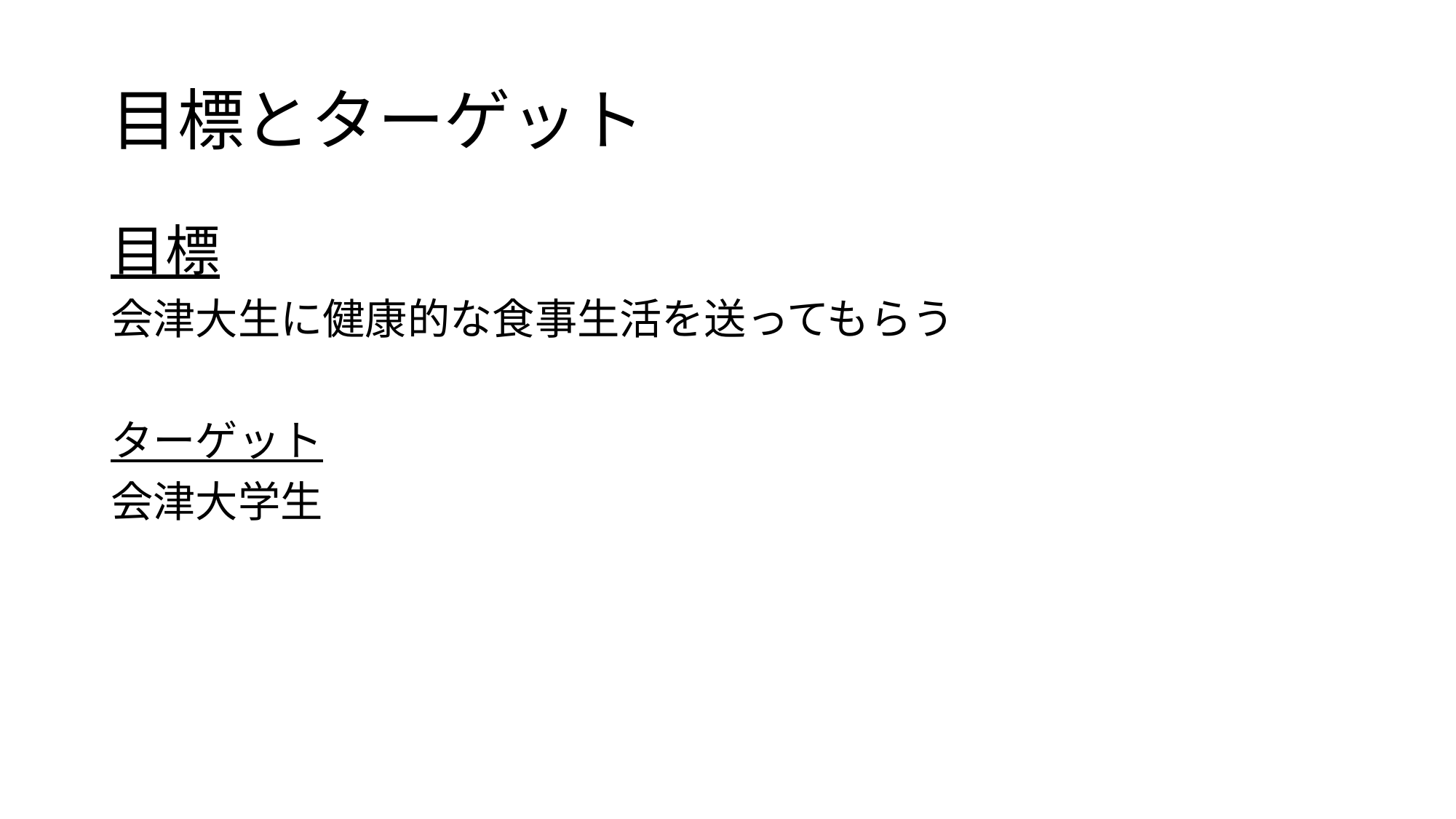

# 目標とターゲット
目標
会津大生に健康的な食事生活を送ってもらう

ターゲット
会津大学生